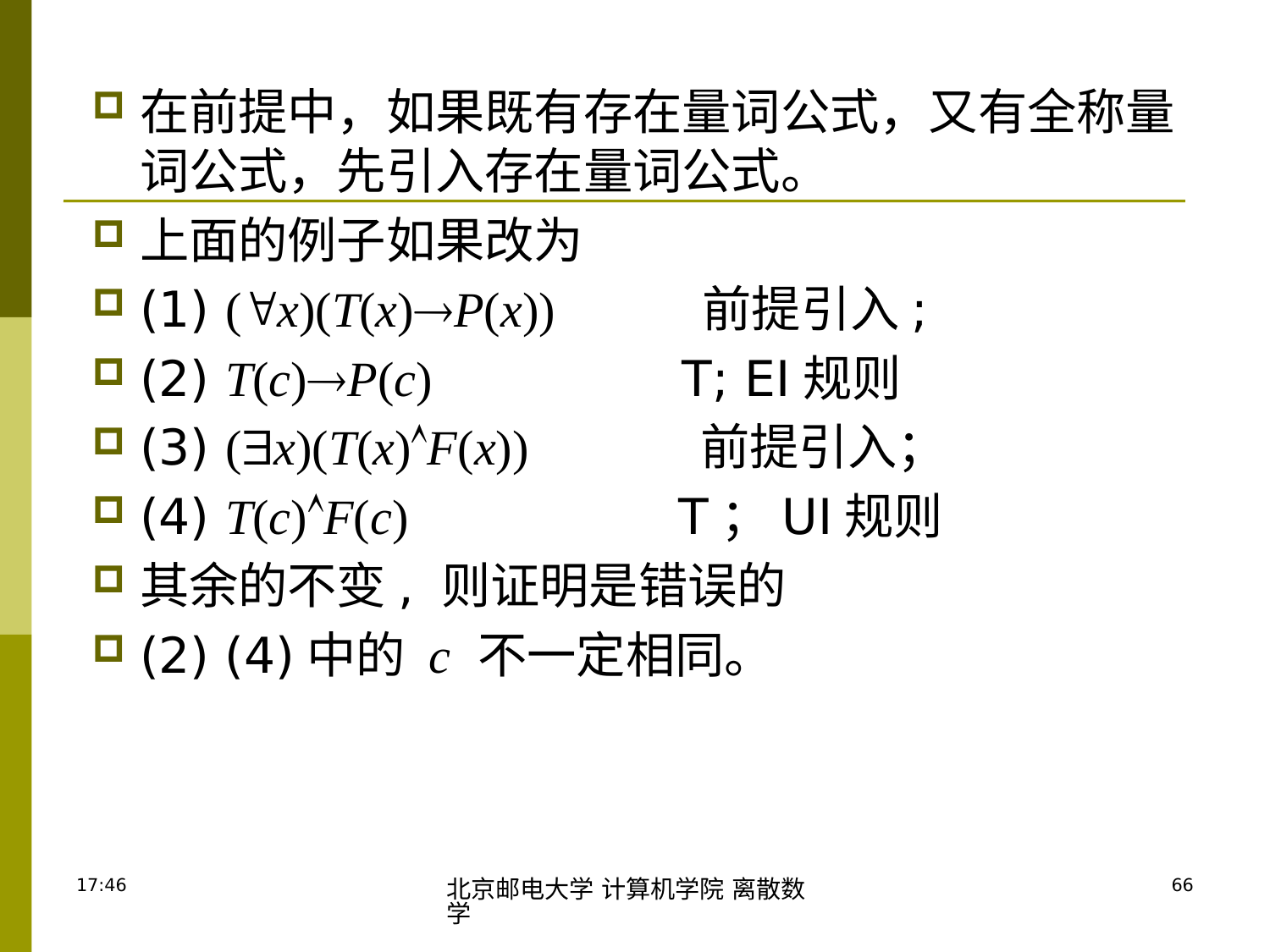

在前提中，如果既有存在量词公式，又有全称量词公式，先引入存在量词公式。
上面的例子如果改为
(1) (∀x)(T(x)→P(x))           前提引入;
(2) T(c)→P(c)                T; EI规则
(3) (∃x)(T(x)∧F(x))             前提引入；
(4) T(c)∧F(c)                      T；UI规则
其余的不变, 则证明是错误的
(2) (4)中的 c 不一定相同。
17:46
北京邮电大学 计算机学院 离散数学
66